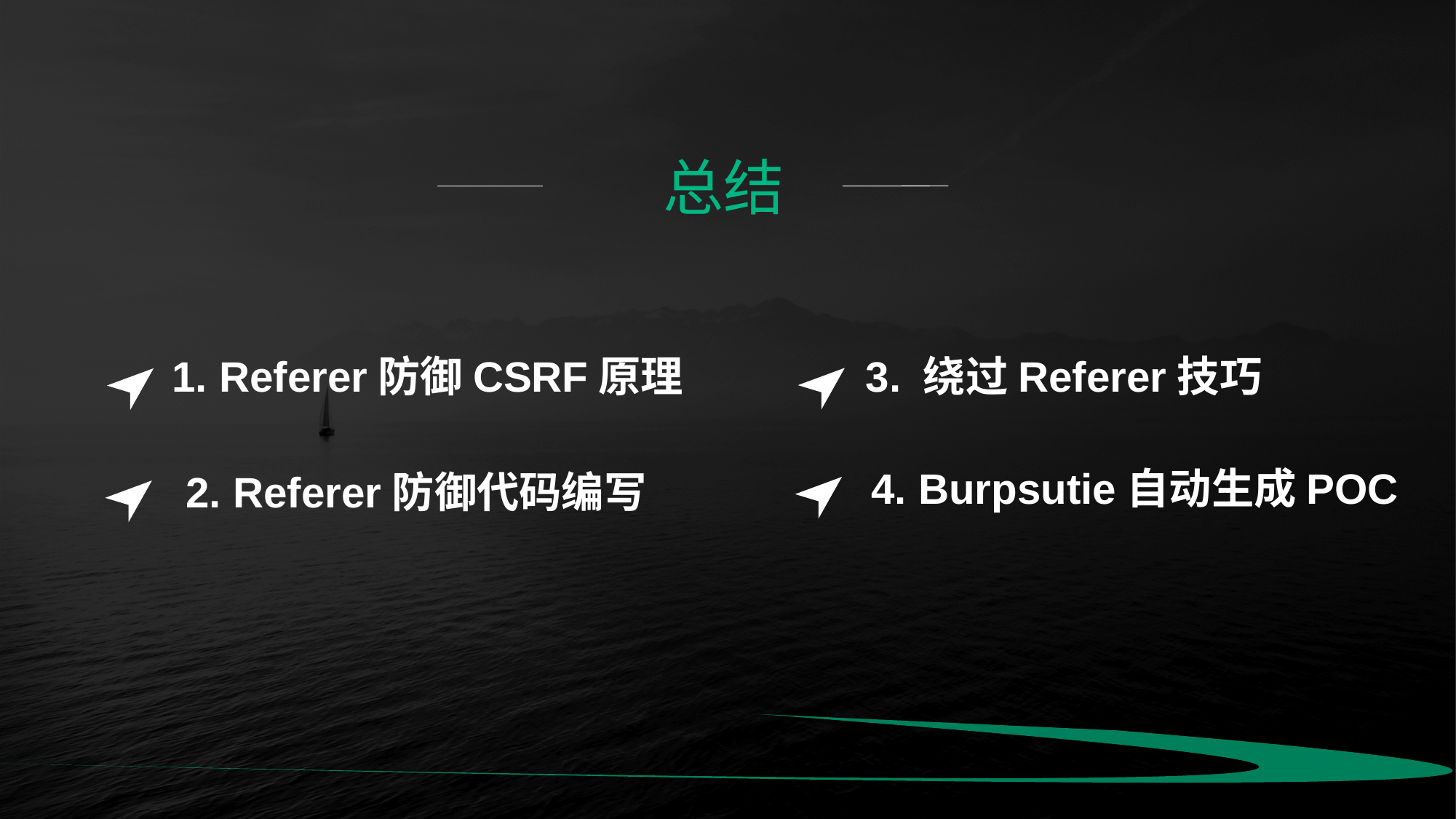

总结
3. 绕过Referer技巧

4. Burpsutie自动生成POC

1. Referer防御CSRF原理

2. Referer防御代码编写